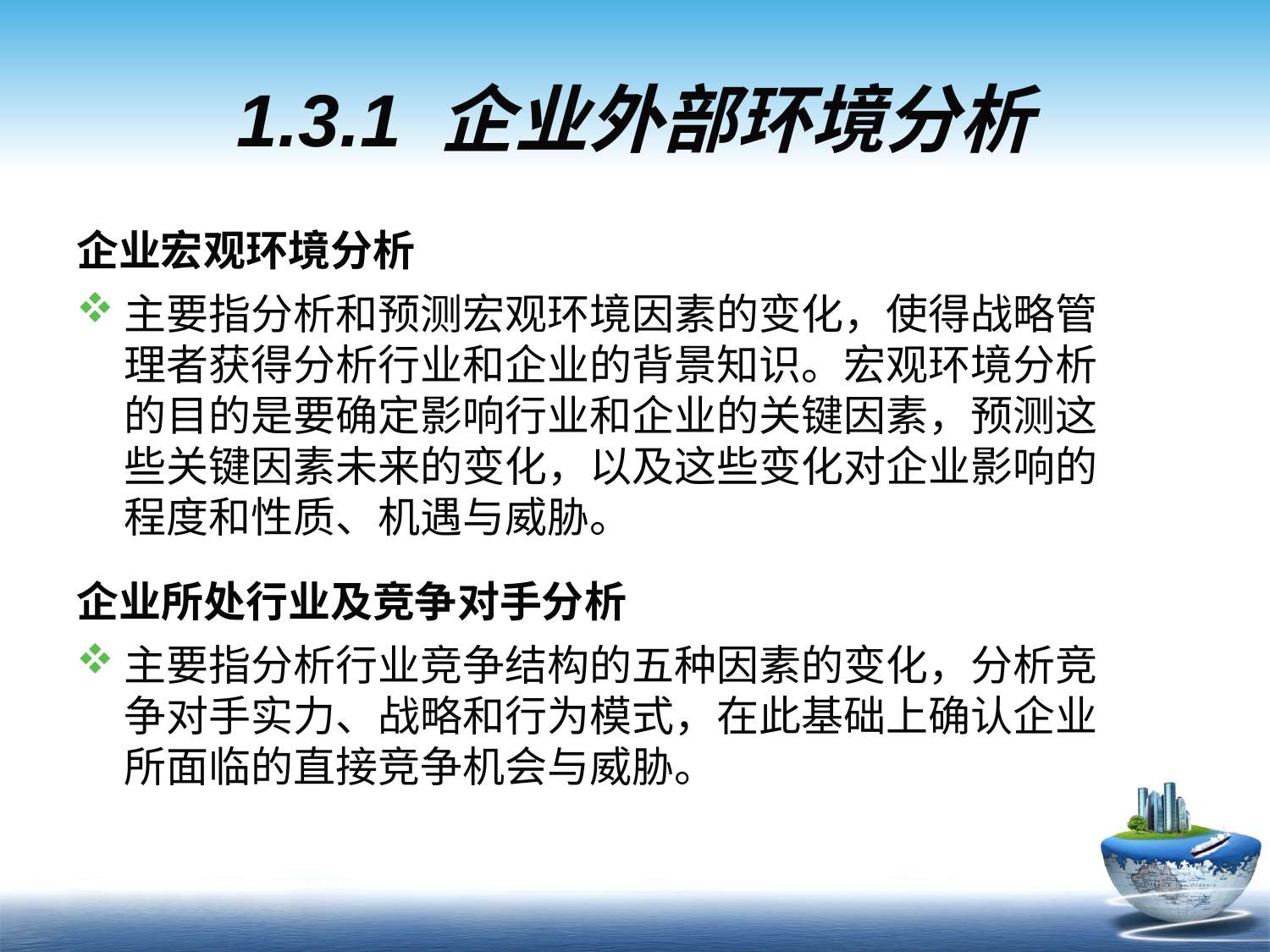

# 1.3.1 企业外部环境分析
企业宏观环境分析
主要指分析和预测宏观环境因素的变化，使得战略管理者获得分析行业和企业的背景知识。宏观环境分析的目的是要确定影响行业和企业的关键因素，预测这些关键因素未来的变化，以及这些变化对企业影响的程度和性质、机遇与威胁。
企业所处行业及竞争对手分析
主要指分析行业竞争结构的五种因素的变化，分析竞争对手实力、战略和行为模式，在此基础上确认企业所面临的直接竞争机会与威胁。